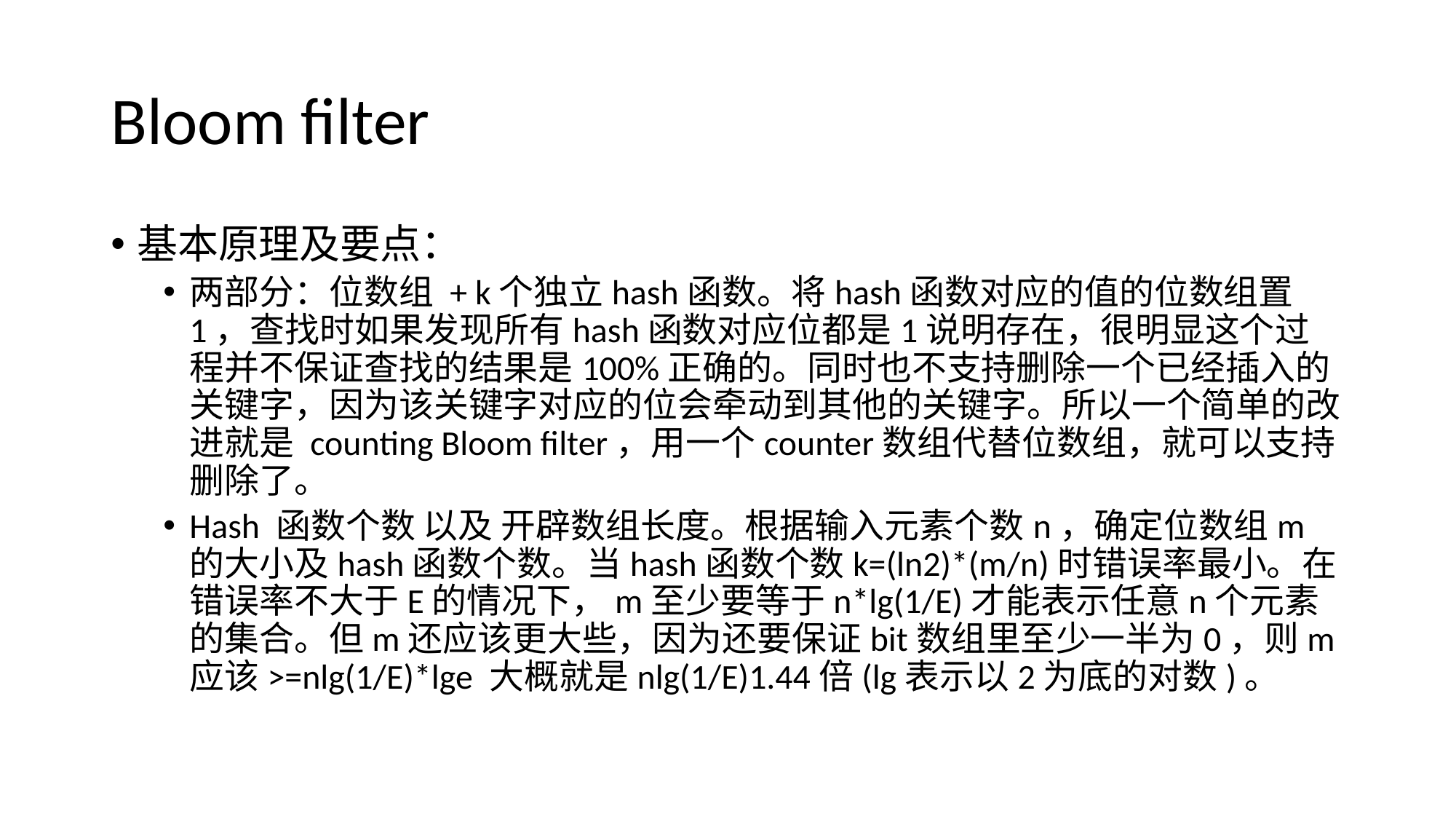

# Bloom filter
基本原理及要点：
两部分：位数组 + k个独立hash函数。将hash函数对应的值的位数组置1，查找时如果发现所有hash函数对应位都是1说明存在，很明显这个过程并不保证查找的结果是100%正确的。同时也不支持删除一个已经插入的关键字，因为该关键字对应的位会牵动到其他的关键字。所以一个简单的改进就是 counting Bloom filter，用一个counter数组代替位数组，就可以支持删除了。
Hash 函数个数 以及 开辟数组长度。根据输入元素个数n，确定位数组m的大小及hash函数个数。当hash函数个数k=(ln2)*(m/n)时错误率最小。在错误率不大于E的情况下，m至少要等于n*lg(1/E)才能表示任意n个元素的集合。但m还应该更大些，因为还要保证bit数组里至少一半为0，则m应该>=nlg(1/E)*lge 大概就是nlg(1/E)1.44倍(lg表示以2为底的对数)。